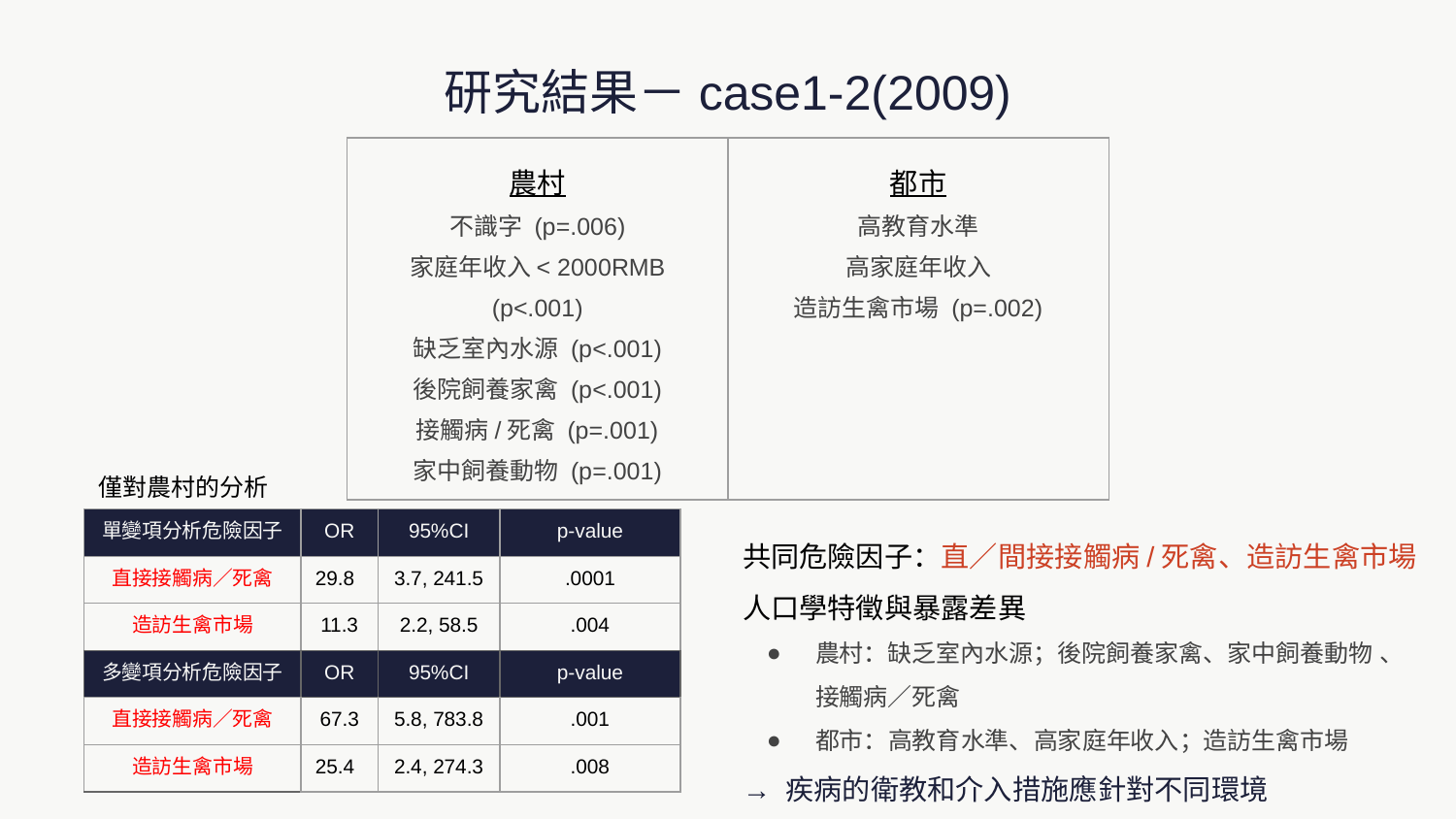

# 研究結果－case1-2(2009)
| 農村 不識字 (p=.006) 家庭年收入< 2000RMB (p<.001) 缺乏室內水源 (p<.001) 後院飼養家禽 (p<.001) 接觸病/死禽 (p=.001) 家中飼養動物 (p=.001) | 都市 高教育水準 高家庭年收入 造訪生禽市場 (p=.002) |
| --- | --- |
僅對農村的分析
共同危險因子：直／間接接觸病/死禽、造訪生禽市場
人口學特徵與暴露差異
農村：缺乏室內水源；後院飼養家禽、家中飼養動物 、接觸病／死禽
都市：高教育水準、高家庭年收入；造訪生禽市場
→ 疾病的衛教和介入措施應針對不同環境
| 單變項分析危險因子 | OR | 95%CI | p-value |
| --- | --- | --- | --- |
| 直接接觸病／死禽 | 29.8 | 3.7, 241.5 | .0001 |
| 造訪生禽市場 | 11.3 | 2.2, 58.5 | .004 |
| 多變項分析危險因子 | OR | 95%CI | p-value |
| 直接接觸病／死禽 | 67.3 | 5.8, 783.8 | .001 |
| 造訪生禽市場 | 25.4 | 2.4, 274.3 | .008 |